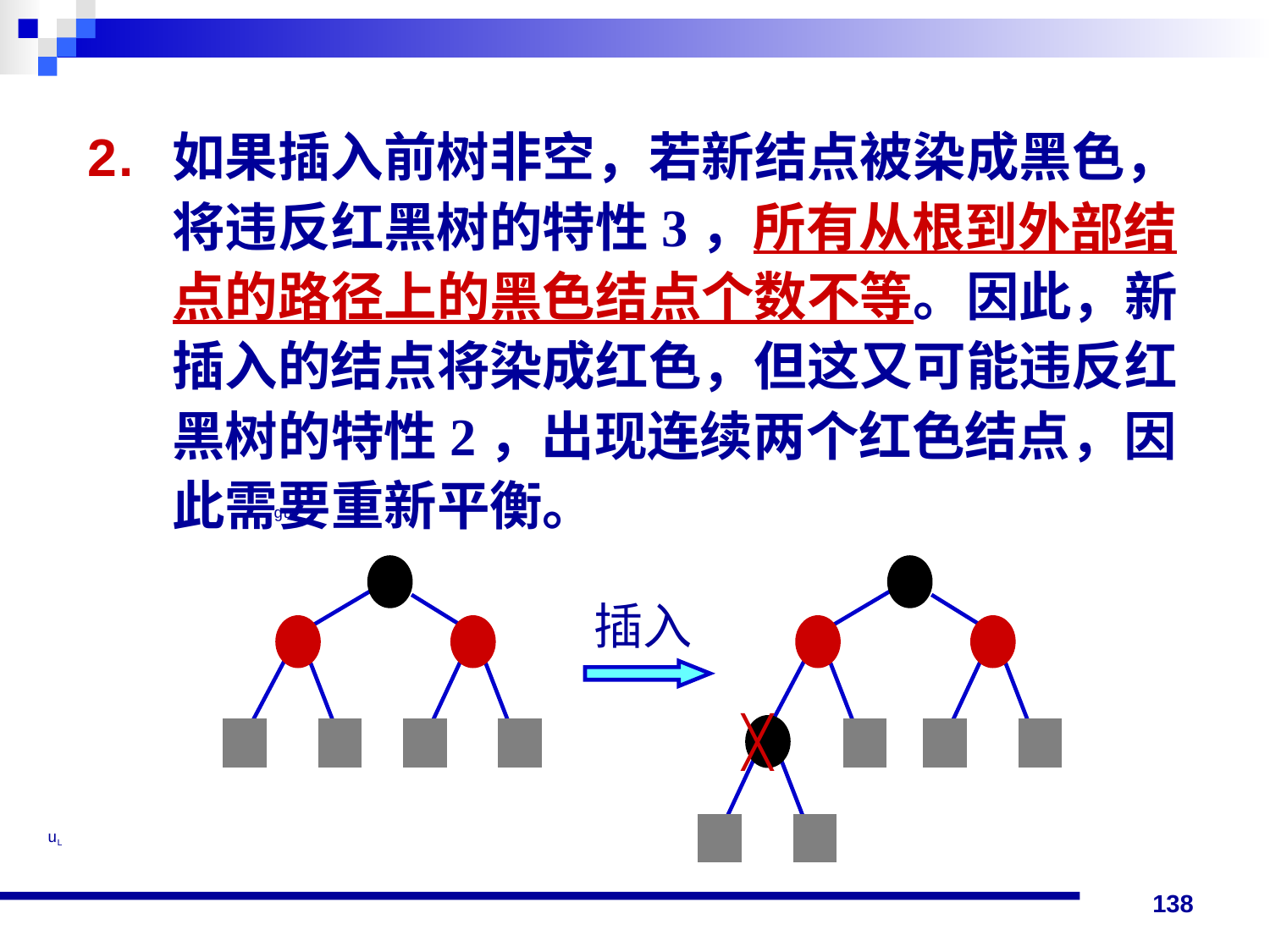

如果插入前树非空，若新结点被染成黑色，将违反红黑树的特性3，所有从根到外部结点的路径上的黑色结点个数不等。因此，新插入的结点将染成红色，但这又可能违反红黑树的特性2，出现连续两个红色结点，因此需要重新平衡。
gu

插入

╳
uL
138